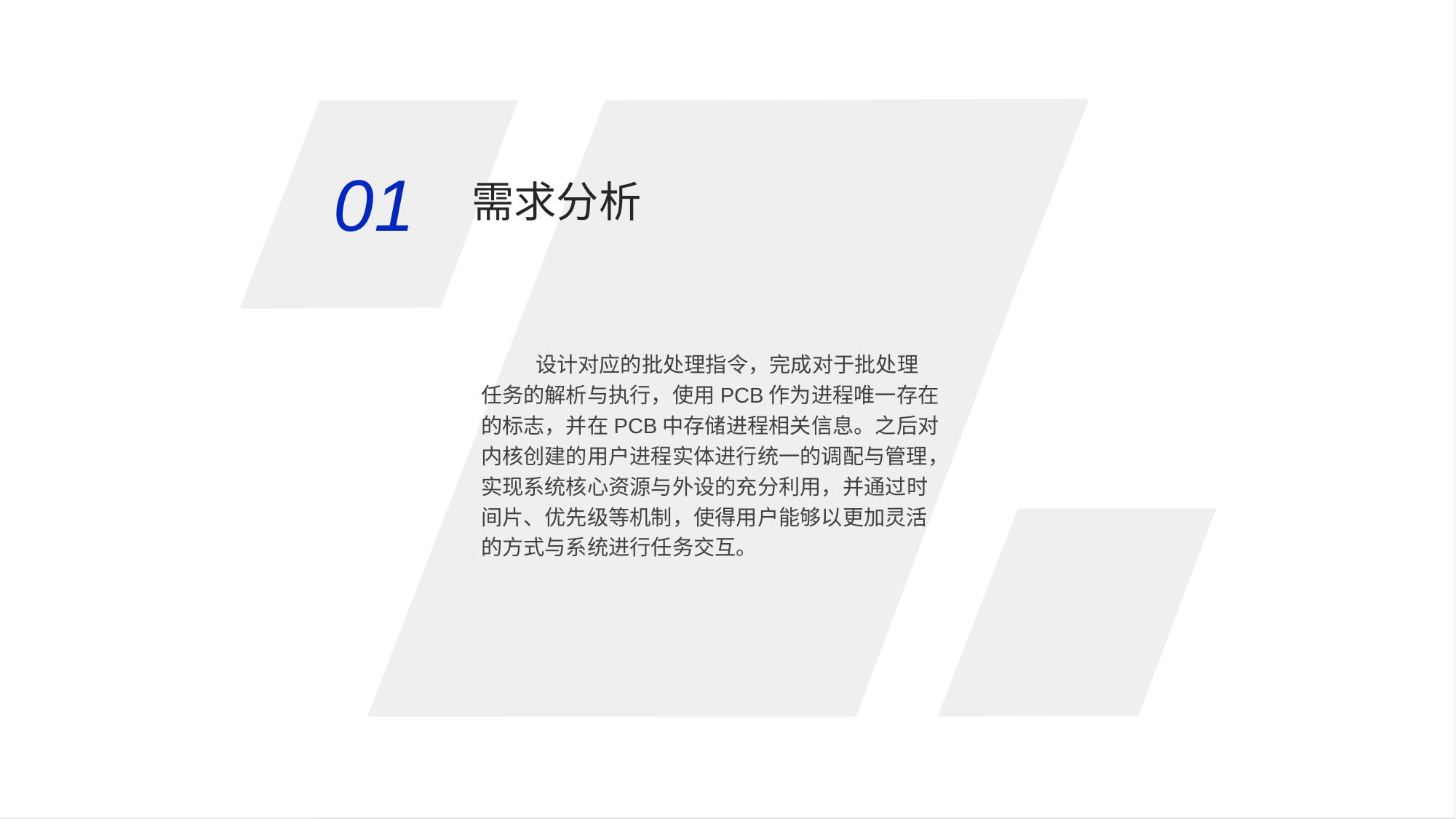

需求分析
设计对应的批处理指令，完成对于批处理任务的解析与执行，使用PCB作为进程唯一存在的标志，并在PCB中存储进程相关信息。之后对内核创建的用户进程实体进行统一的调配与管理，实现系统核心资源与外设的充分利用，并通过时间片、优先级等机制，使得用户能够以更加灵活的方式与系统进行任务交互。
01